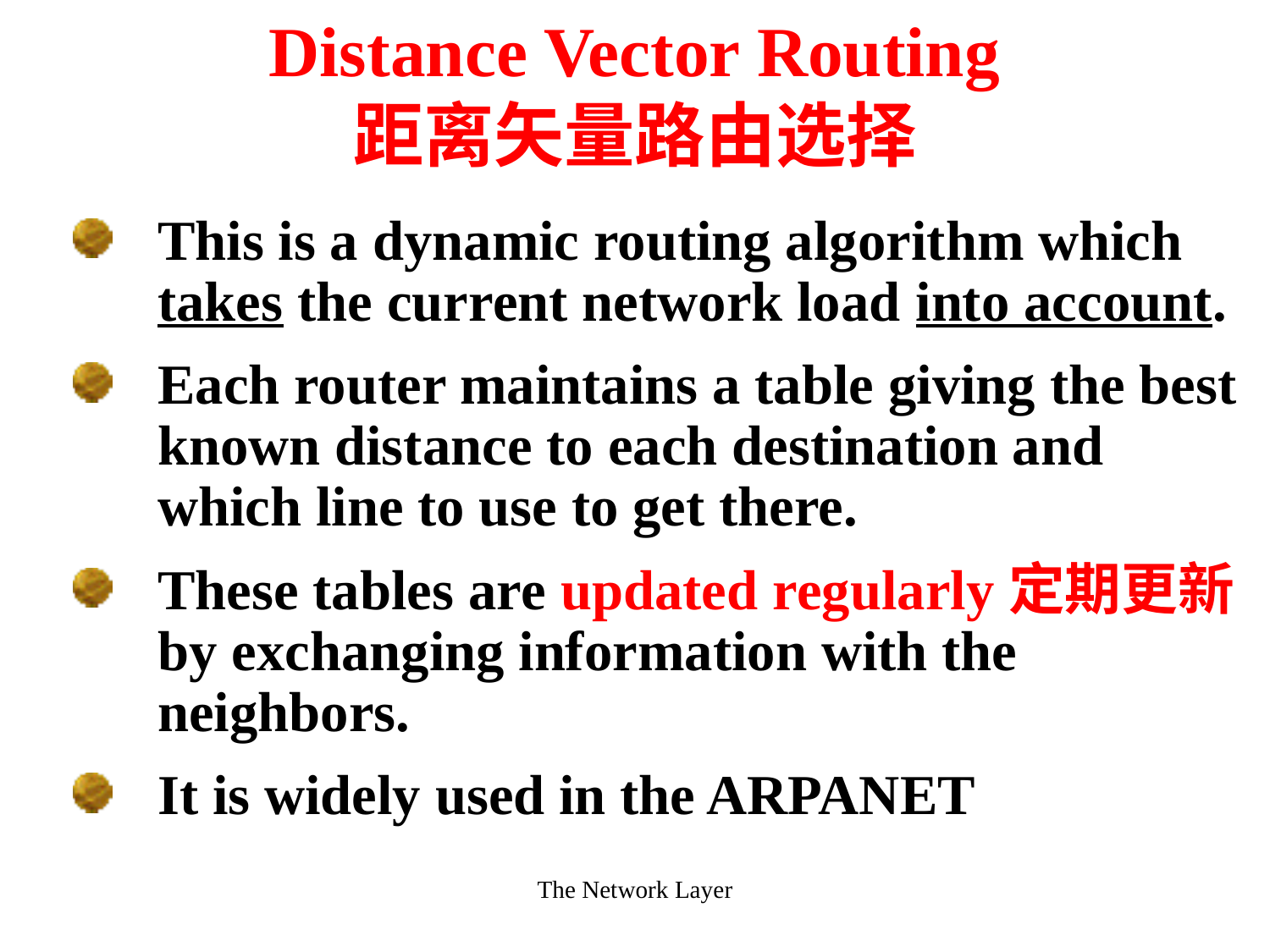

# Distance Vector Routing 距离矢量路由选择
This is a dynamic routing algorithm which takes the current network load into account.
Each router maintains a table giving the best known distance to each destination and which line to use to get there.
These tables are updated regularly定期更新by exchanging information with the neighbors.
It is widely used in the ARPANET

The Network Layer
12